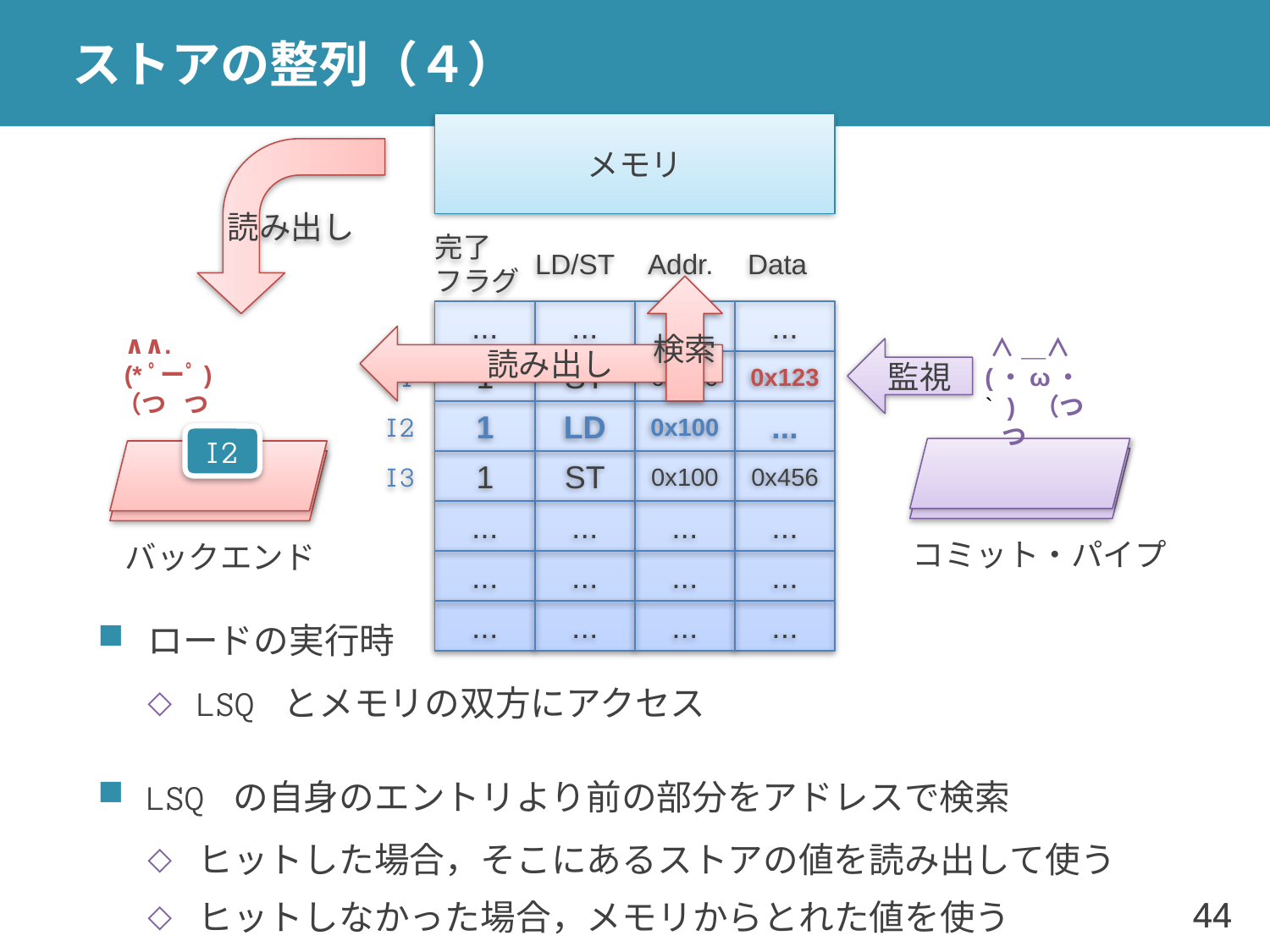

# ストアの整列（４）
メモリ
読み出し
完了
フラグ
LD/ST
Addr.
Data
検索

...
...
...
...
 ∧∧.
 (*ﾟーﾟ)（つ   つ
読み出し
 ∧＿∧
(・ω・`  )  （つ    つ
監視
I1
1
ST
0x100
0x123
I2
1
LD
0x100
...
I2

I3
1
ST
0x100
0x456
...
...
...
...
コミット・パイプ
バックエンド
...
...
...
...
...
...
...
...
ロードの実行時
LSQ とメモリの双方にアクセス
LSQ の自身のエントリより前の部分をアドレスで検索
ヒットした場合，そこにあるストアの値を読み出して使う
ヒットしなかった場合，メモリからとれた値を使う